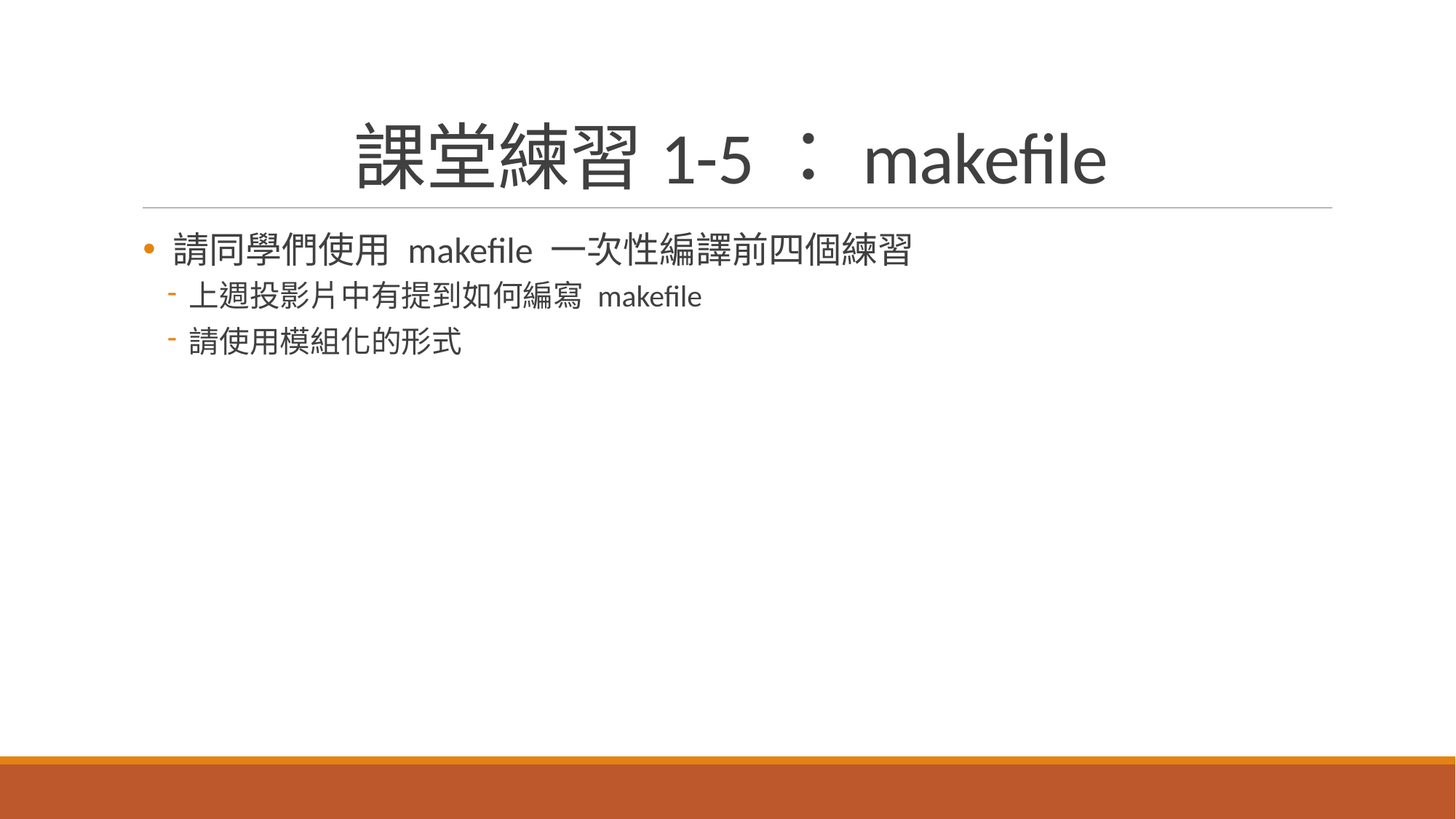

# 課堂練習1-5：makefile
 請同學們使用 makefile 一次性編譯前四個練習
上週投影片中有提到如何編寫 makefile
請使用模組化的形式